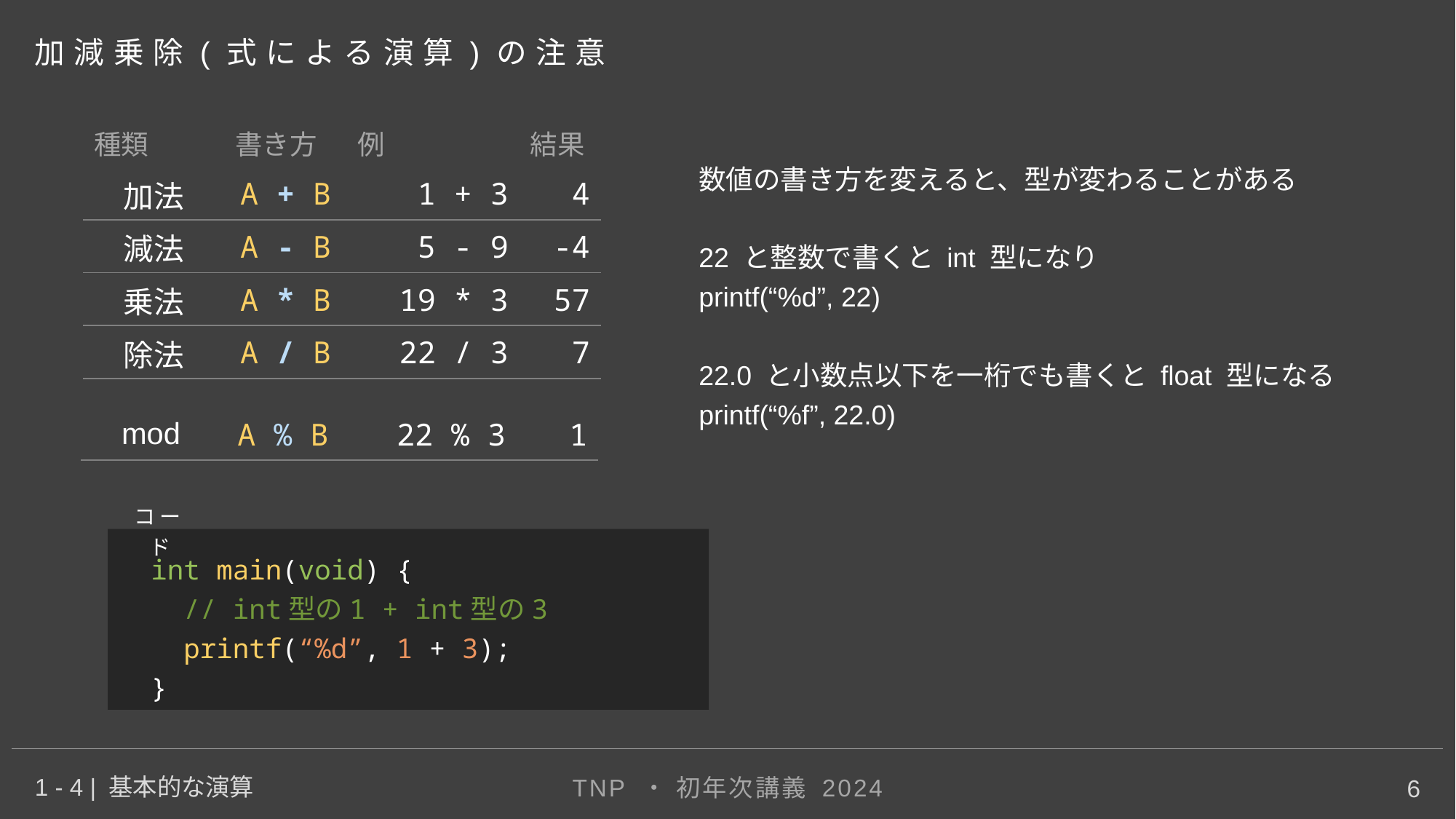

加減乗除(式による演算)の注意

| 種類 | 書き方 | 例 | 結果 |
| --- | --- | --- | --- |
| 加法 | A + B | 1 + 3 | 4 |
| 減法 | A - B | 5 - 9 | -4 |
| 乗法 | A \* B | 19 \* 3 | 57 |
| 除法 | A / B | 22 / 3 | 7 |
数値の書き方を変えると、型が変わることがある

22 と整数で書くと int 型になり
printf(“%d”, 22)

22.0 と小数点以下を一桁でも書くと float 型になる
printf(“%f”, 22.0)
| mod | A % B | 22 % 3 | 1 |
| --- | --- | --- | --- |
コード
int main(void) {
  // int型の1 + int型の3
  printf(“%d”, 1 + 3);
}
6
1 - 4 | 基本的な演算